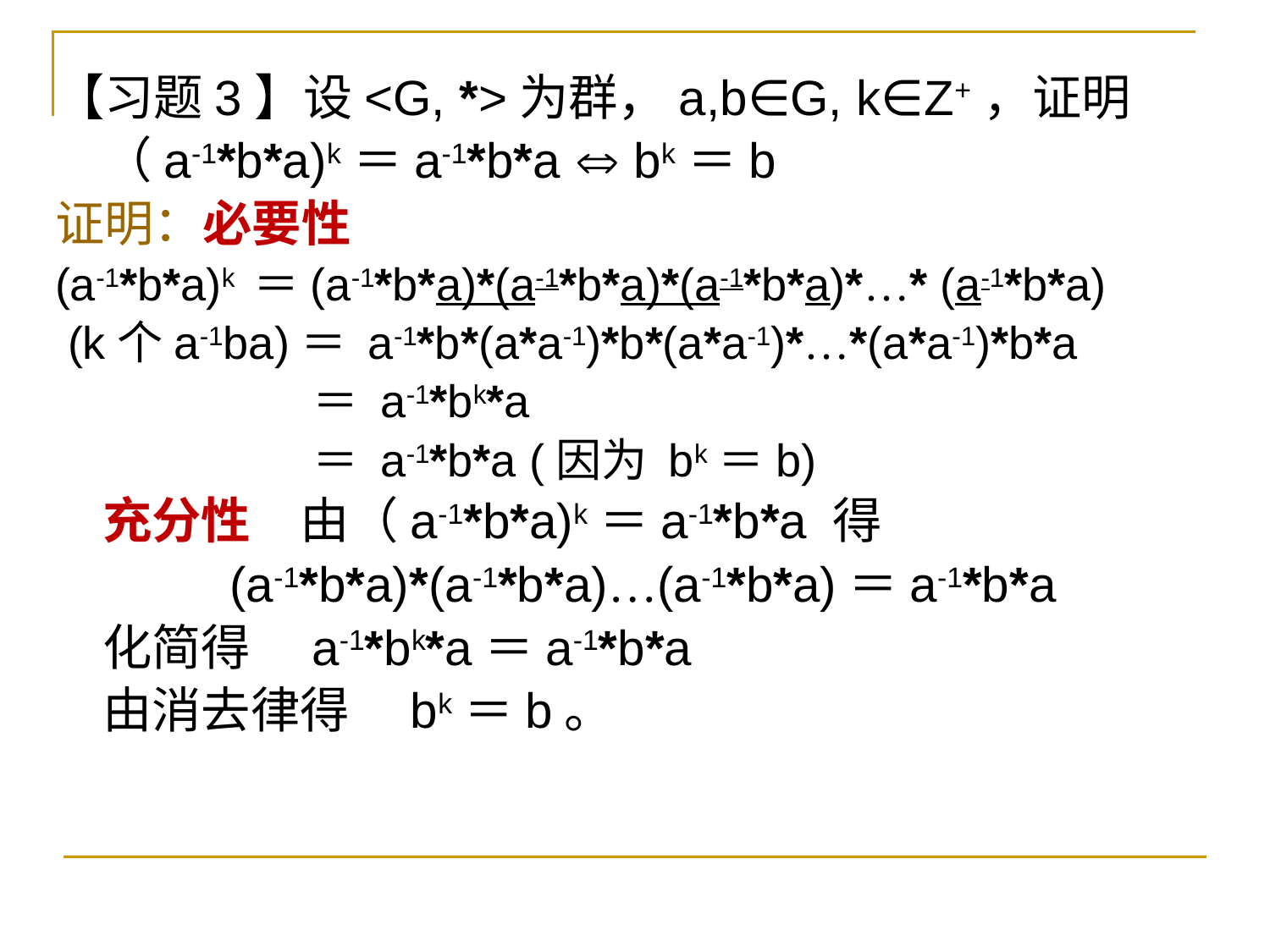

【习题3】设<G, *>为群，a,b∈G, k∈Z+，证明
	（a-1*b*a)k＝a-1*b*a ⇔ bk＝b
证明：必要性
(a-1*b*a)k ＝(a-1*b*a)*(a-1*b*a)*(a-1*b*a)*…* (a-1*b*a)
 (k个a-1ba)＝ a-1*b*(a*a-1)*b*(a*a-1)*…*(a*a-1)*b*a
		       ＝ a-1*bk*a
		       ＝ a-1*b*a (因为 bk＝b)
	充分性　由（a-1*b*a)k＝a-1*b*a 得
		(a-1*b*a)*(a-1*b*a)…(a-1*b*a)＝a-1*b*a
	化简得　a-1*bk*a＝a-1*b*a
	由消去律得　bk＝b。